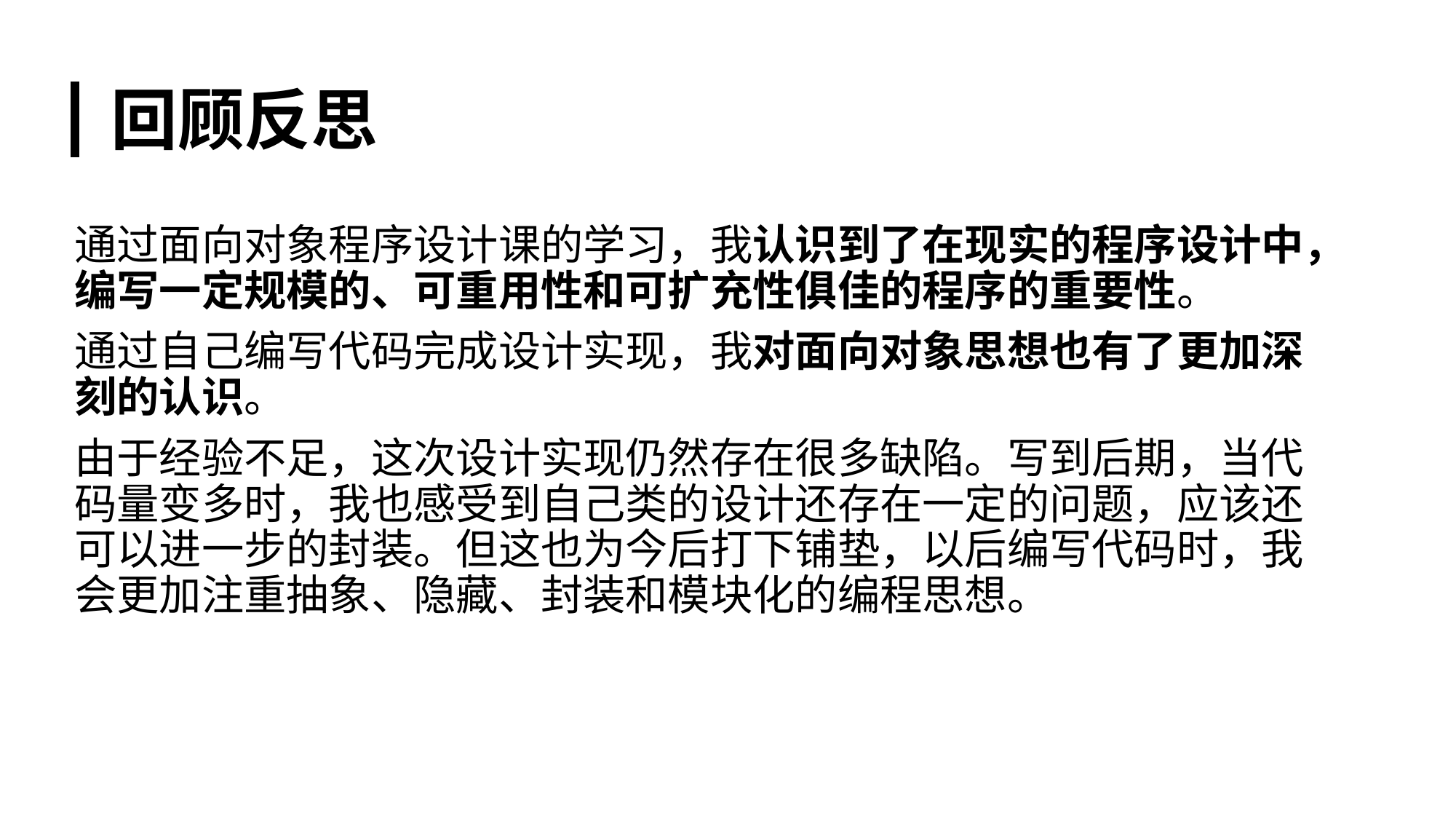

# 回顾反思
通过面向对象程序设计课的学习，我认识到了在现实的程序设计中，编写一定规模的、可重用性和可扩充性俱佳的程序的重要性。
通过自己编写代码完成设计实现，我对面向对象思想也有了更加深刻的认识。
由于经验不足，这次设计实现仍然存在很多缺陷。写到后期，当代码量变多时，我也感受到自己类的设计还存在一定的问题，应该还可以进一步的封装。但这也为今后打下铺垫，以后编写代码时，我会更加注重抽象、隐藏、封装和模块化的编程思想。